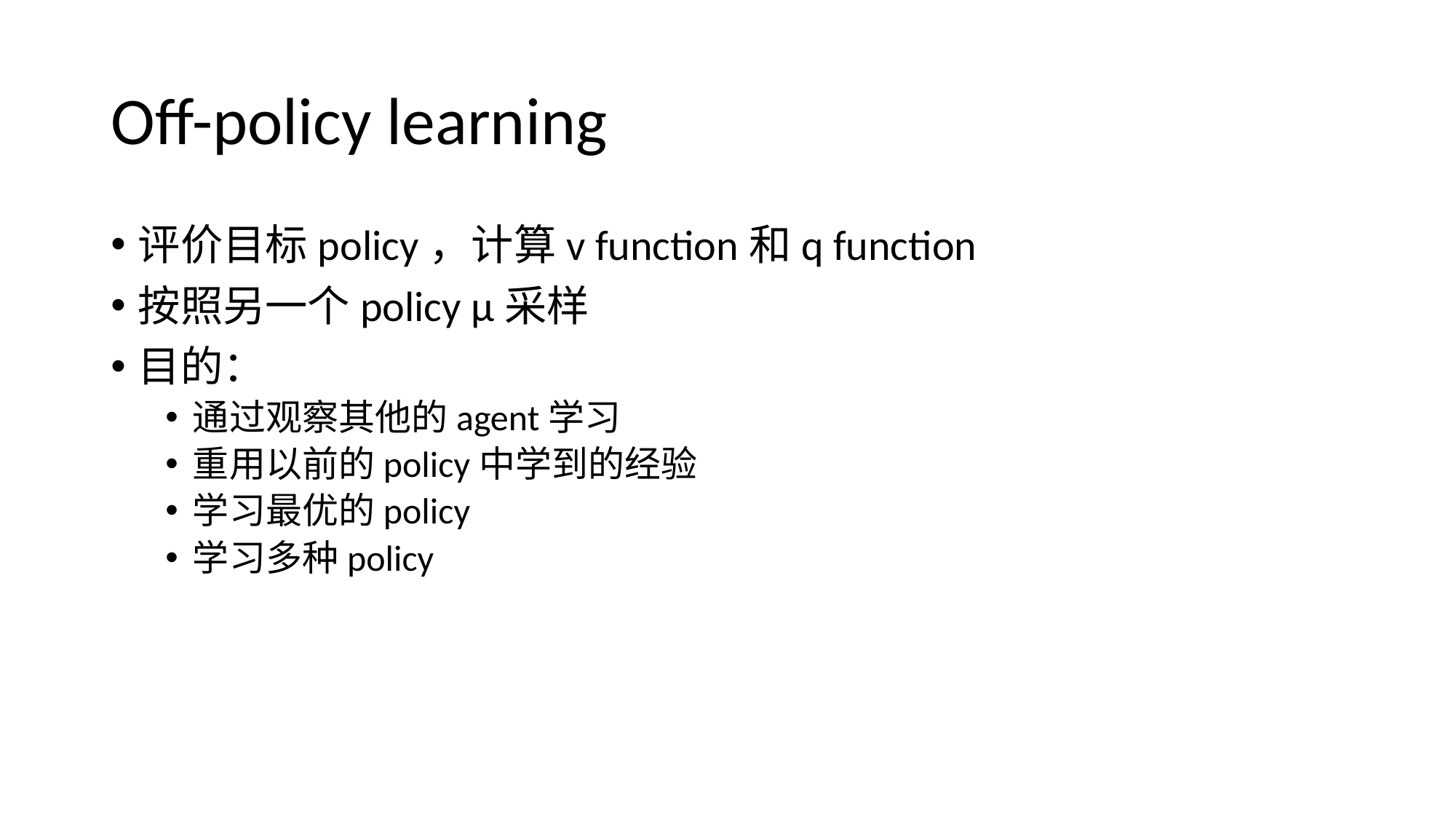

# Off-policy learning
评价目标policy，计算v function和q function
按照另一个policy μ采样
目的：
通过观察其他的agent学习
重用以前的policy中学到的经验
学习最优的policy
学习多种policy